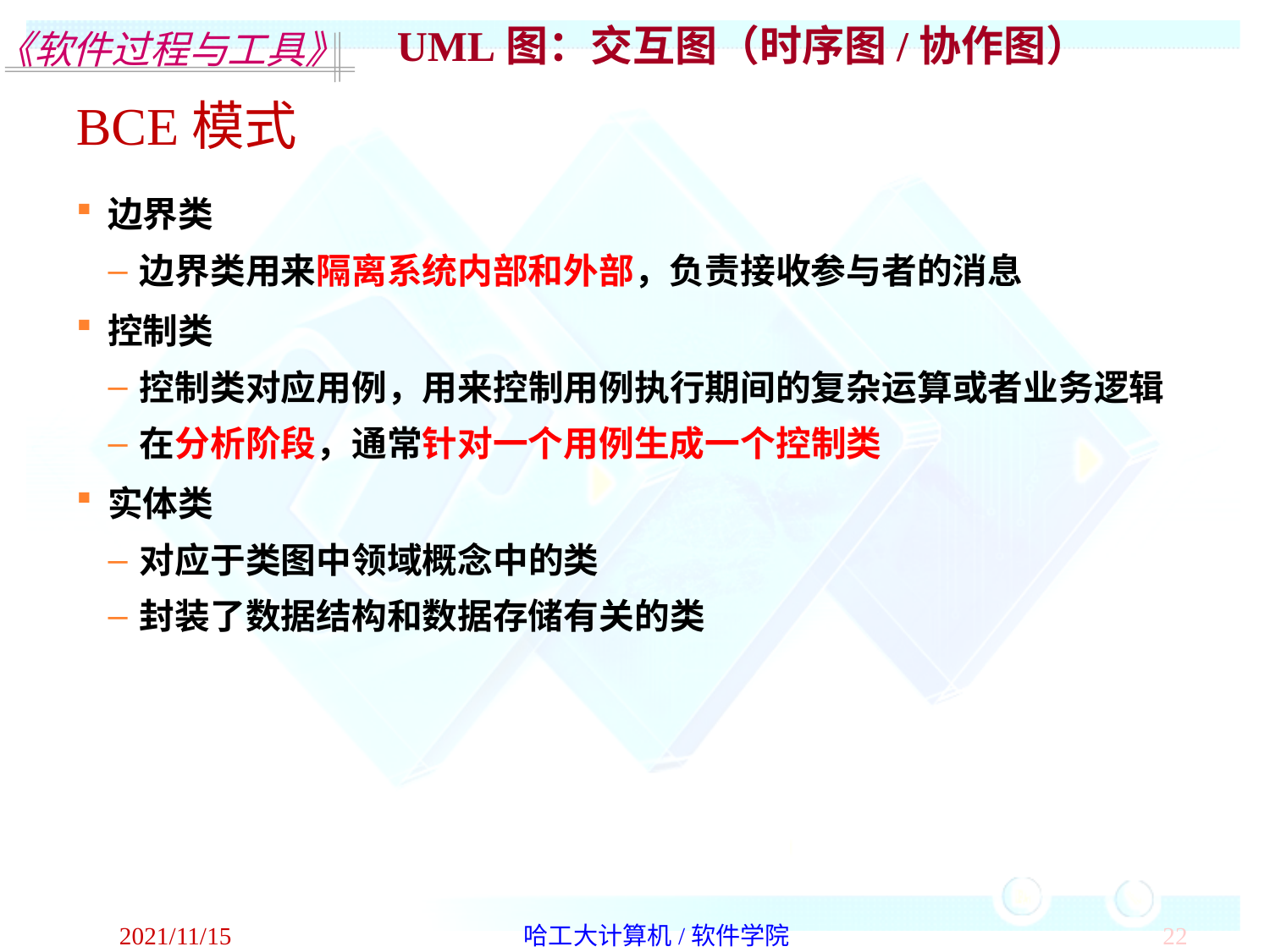

UML图：交互图（时序图/协作图）
BCE模式
边界类
边界类用来隔离系统内部和外部，负责接收参与者的消息
控制类
控制类对应用例，用来控制用例执行期间的复杂运算或者业务逻辑
在分析阶段，通常针对一个用例生成一个控制类
实体类
对应于类图中领域概念中的类
封装了数据结构和数据存储有关的类